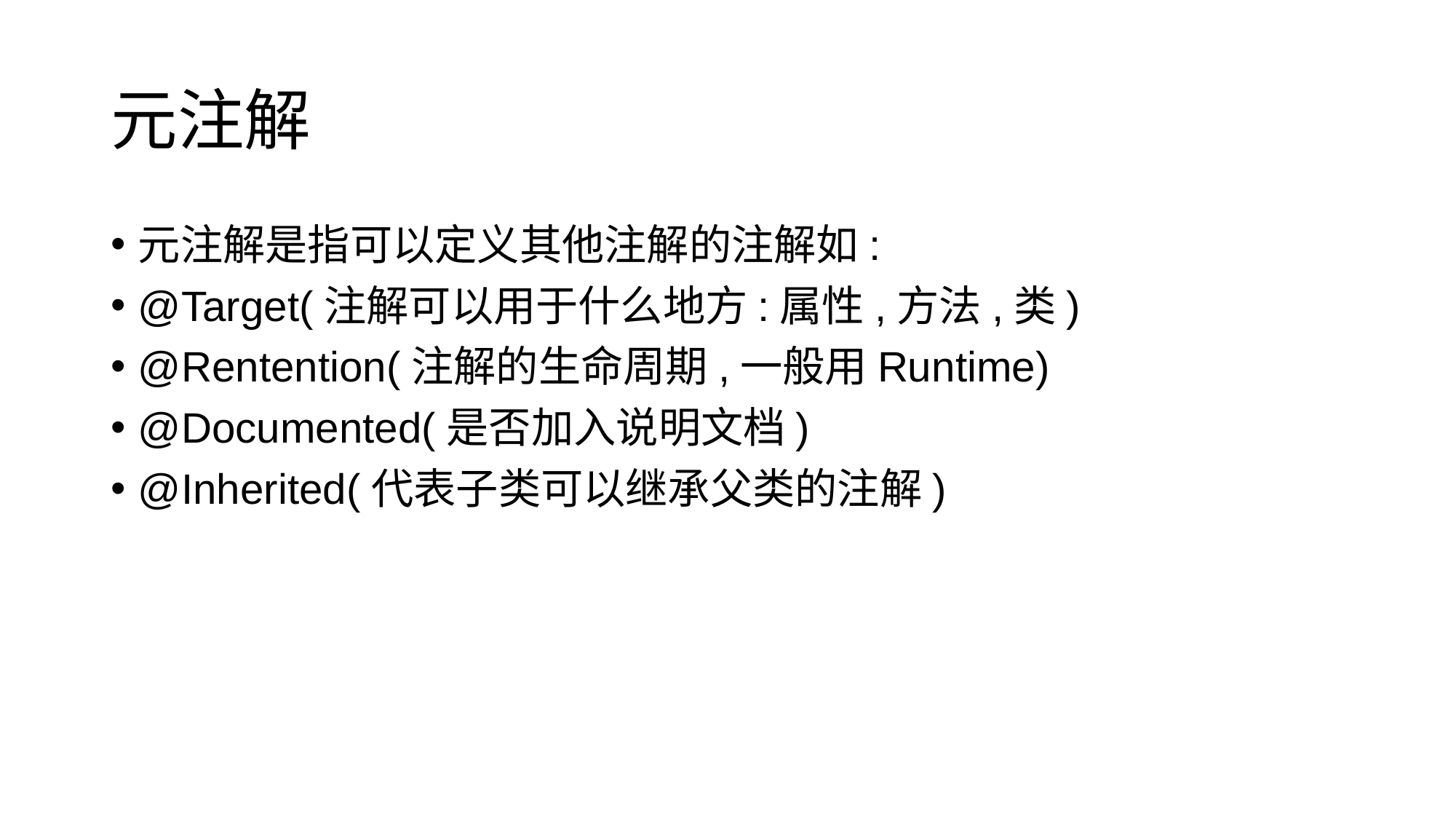

# 元注解
元注解是指可以定义其他注解的注解如:
@Target(注解可以用于什么地方:属性,方法,类)
@Rentention(注解的生命周期,一般用Runtime)
@Documented(是否加入说明文档)
@Inherited(代表子类可以继承父类的注解)